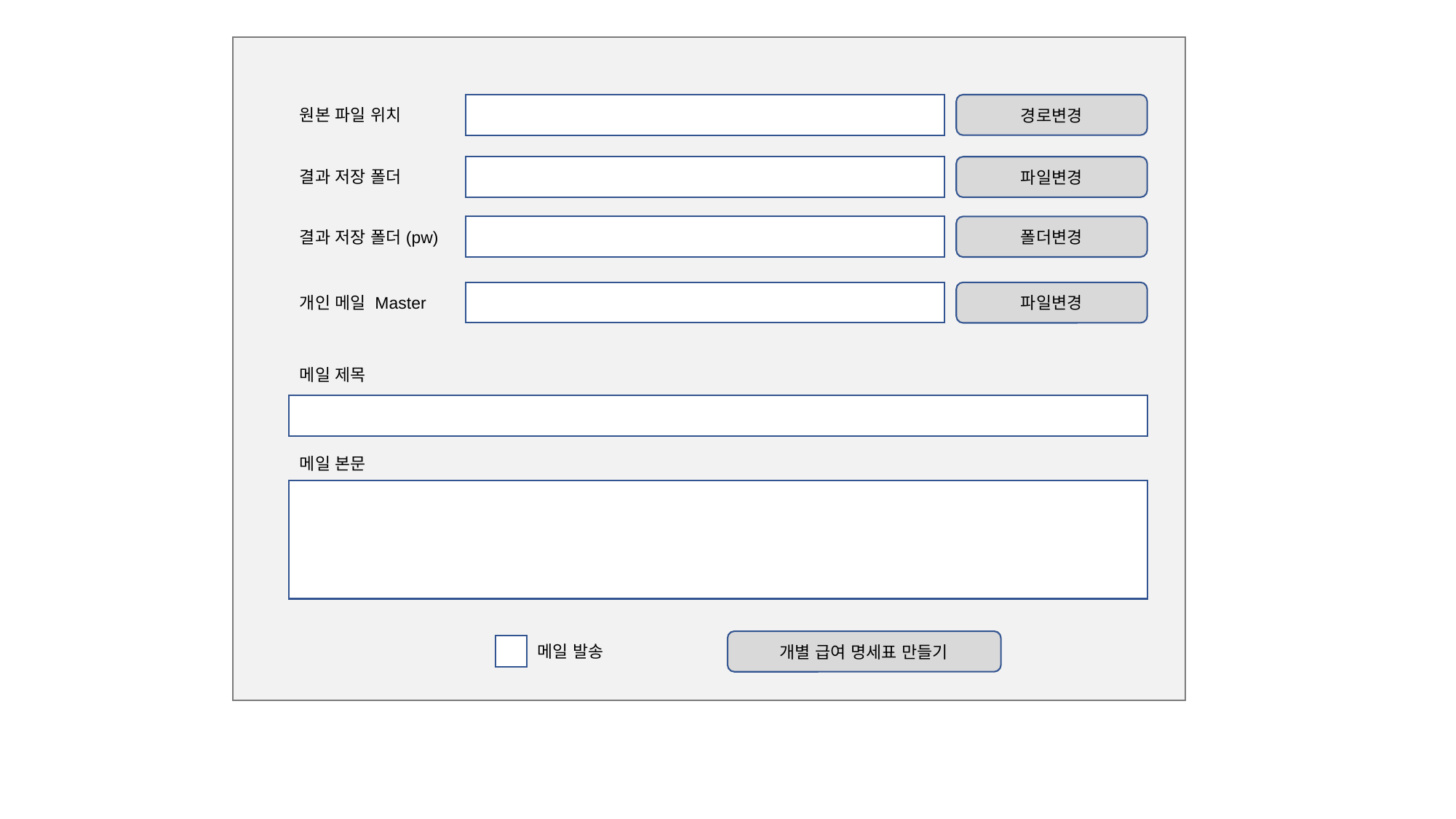

경로변경
원본 파일 위치

파일변경
결과 저장 폴더

폴더변경
결과 저장 폴더(pw)

파일변경
개인 메일 Master
메일 제목

메일 본문

개별 급여 명세표 만들기

메일 발송